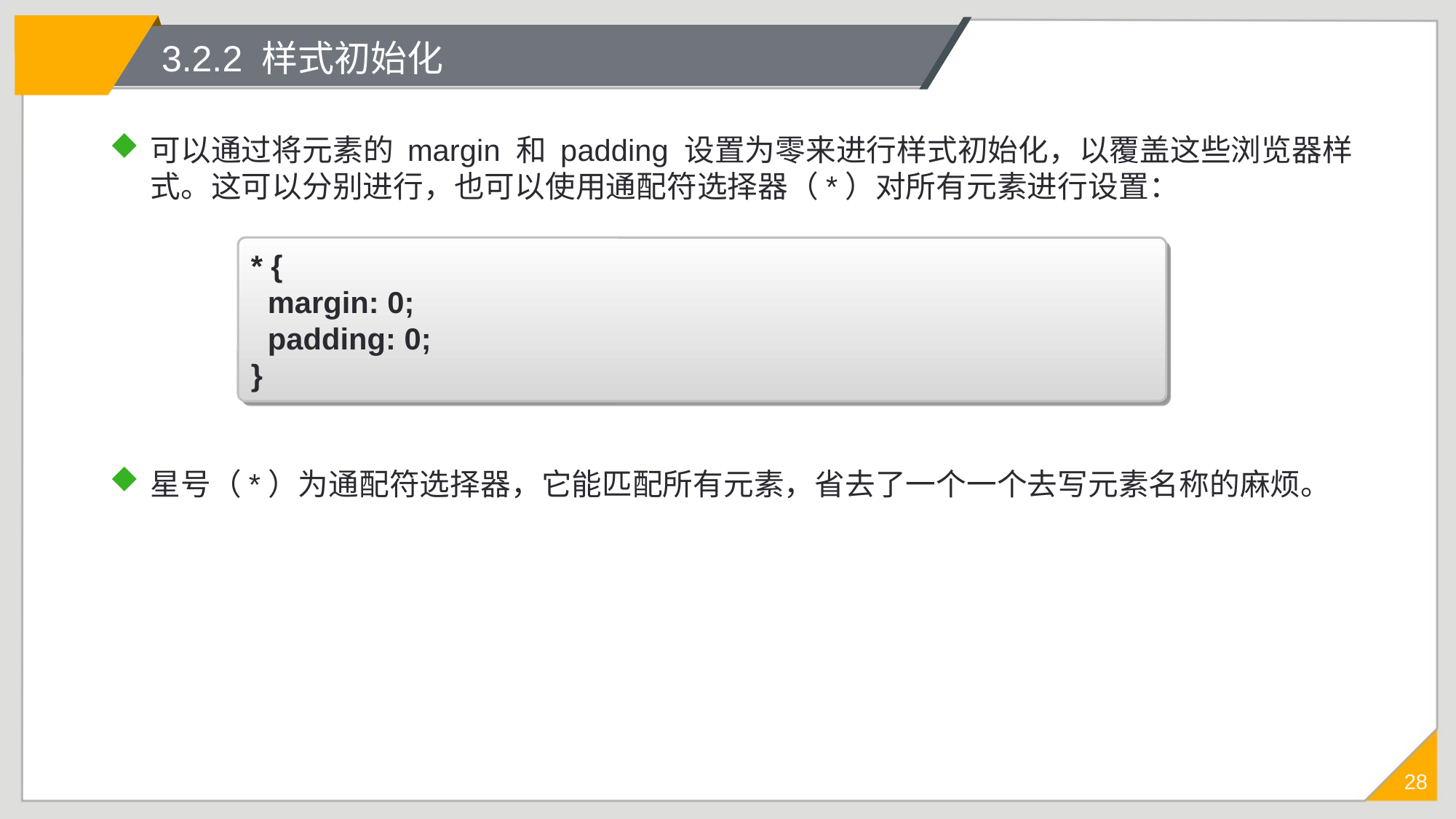

# 3.2.2 样式初始化
可以通过将元素的 margin 和 padding 设置为零来进行样式初始化，以覆盖这些浏览器样式。这可以分别进行，也可以使用通配符选择器（*）对所有元素进行设置：

星号（*）为通配符选择器，它能匹配所有元素，省去了一个一个去写元素名称的麻烦。

* {
  margin: 0;
  padding: 0;
}